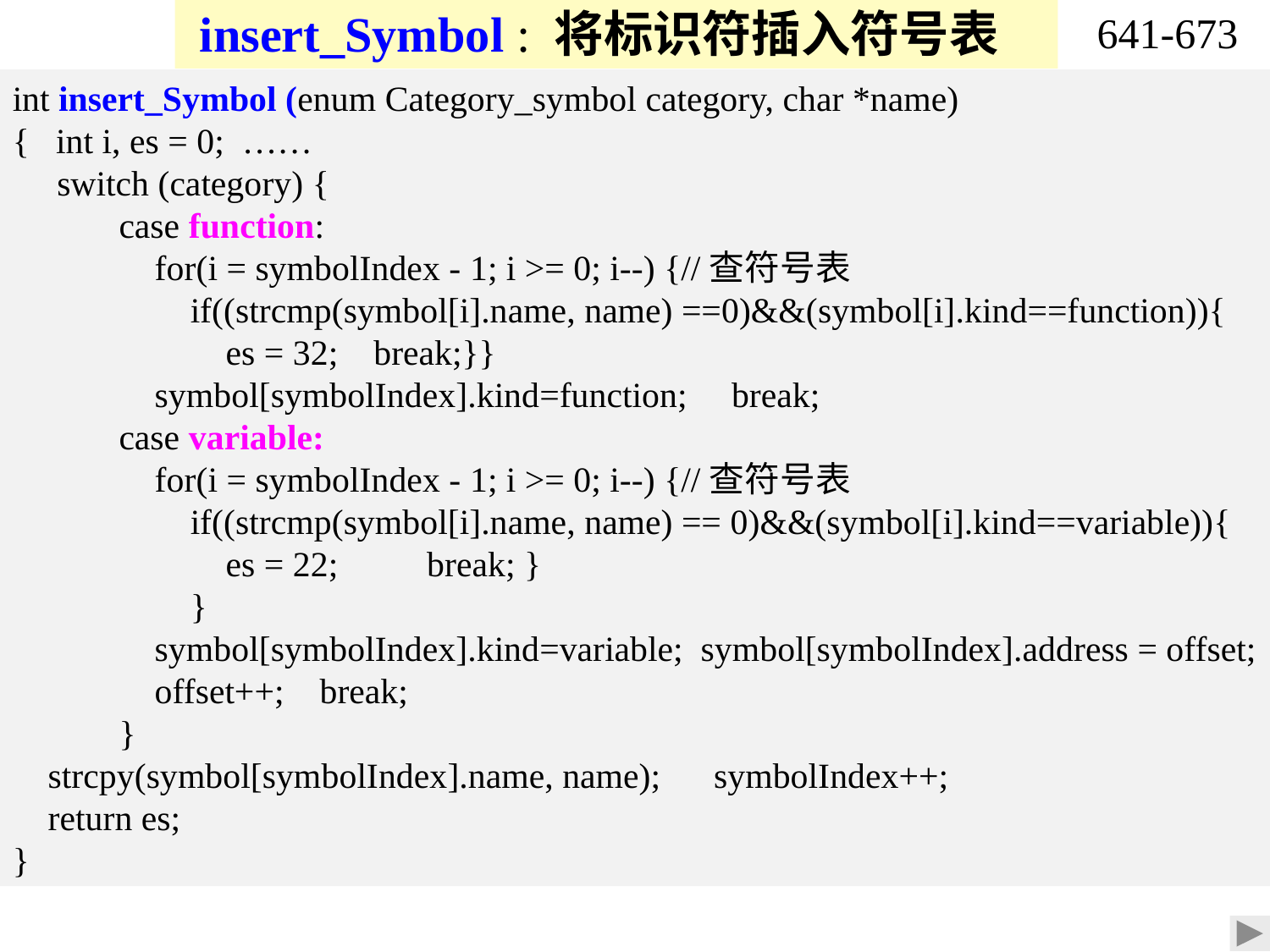

641-673
 insert_Symbol : 将标识符插入符号表
int insert_Symbol (enum Category_symbol category, char *name)
{   int i, es = 0;  ……
     switch (category) {
            case function:
                for(i = symbolIndex - 1; i >= 0; i--) {//查符号表
                    if((strcmp(symbol[i].name, name) ==0)&&(symbol[i].kind==function)){
                        es = 32;    break;}}
                symbol[symbolIndex].kind=function;     break;
            case variable:
                for(i = symbolIndex - 1; i >= 0; i--) {//查符号表
                    if((strcmp(symbol[i].name, name) == 0)&&(symbol[i].kind==variable)){
                        es = 22;          break; }
                    }
                symbol[symbolIndex].kind=variable;  symbol[symbolIndex].address = offset;
                offset++;    break;
            }
    strcpy(symbol[symbolIndex].name, name);      symbolIndex++;
    return es;
}